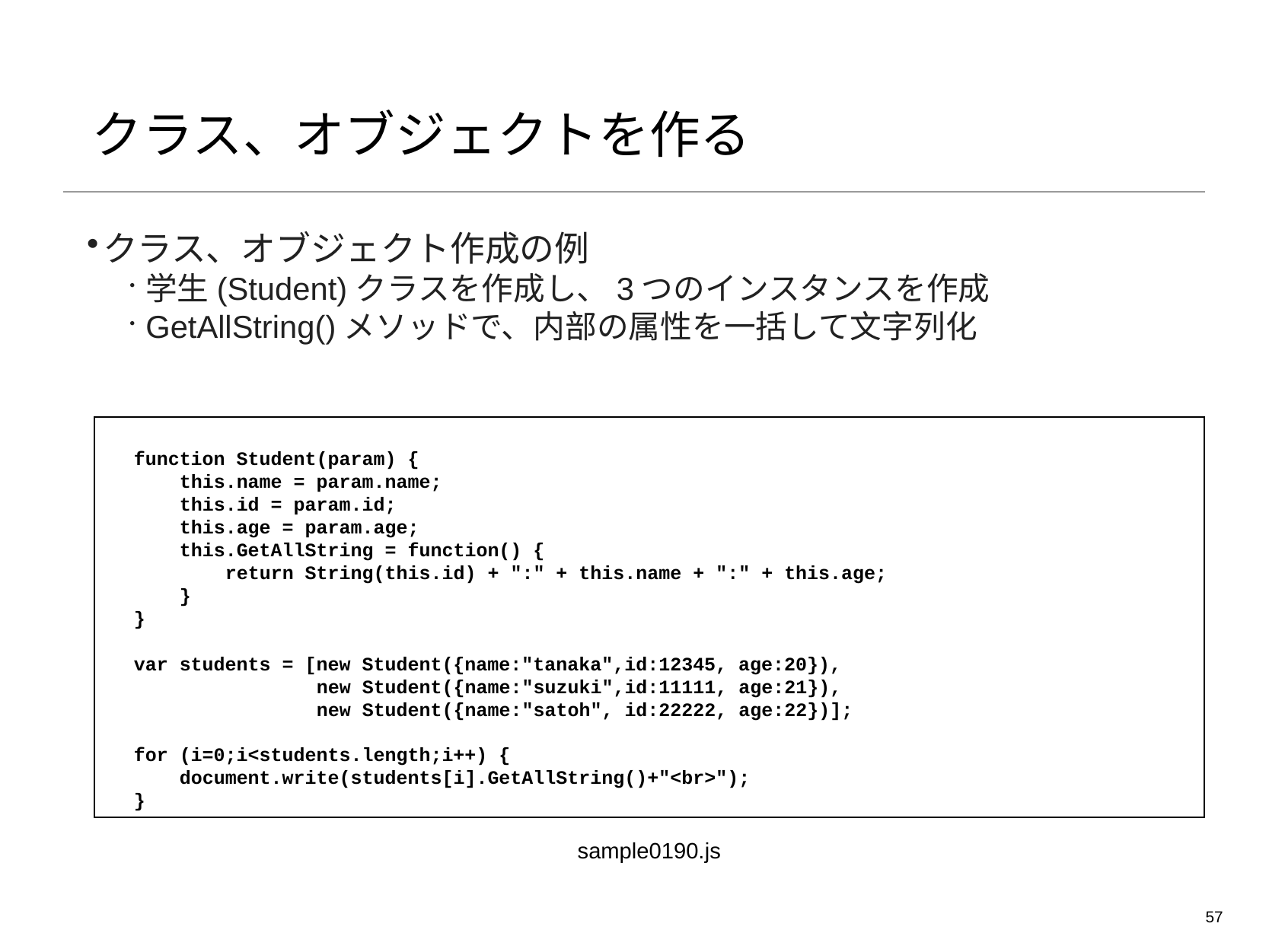

# クラス、オブジェクトを作る
クラス、オブジェクト作成の例
学生(Student)クラスを作成し、3つのインスタンスを作成
GetAllString()メソッドで、内部の属性を一括して文字列化

function Student(param) {
    this.name = param.name;
    this.id = param.id;
    this.age = param.age;
    this.GetAllString = function() {
        return String(this.id) + ":" + this.name + ":" + this.age;
    }
}

var students = [new Student({name:"tanaka",id:12345, age:20}),
                new Student({name:"suzuki",id:11111, age:21}),
                new Student({name:"satoh", id:22222, age:22})];

for (i=0;i<students.length;i++) {
    document.write(students[i].GetAllString()+"<br>");
}
sample0190.js
57